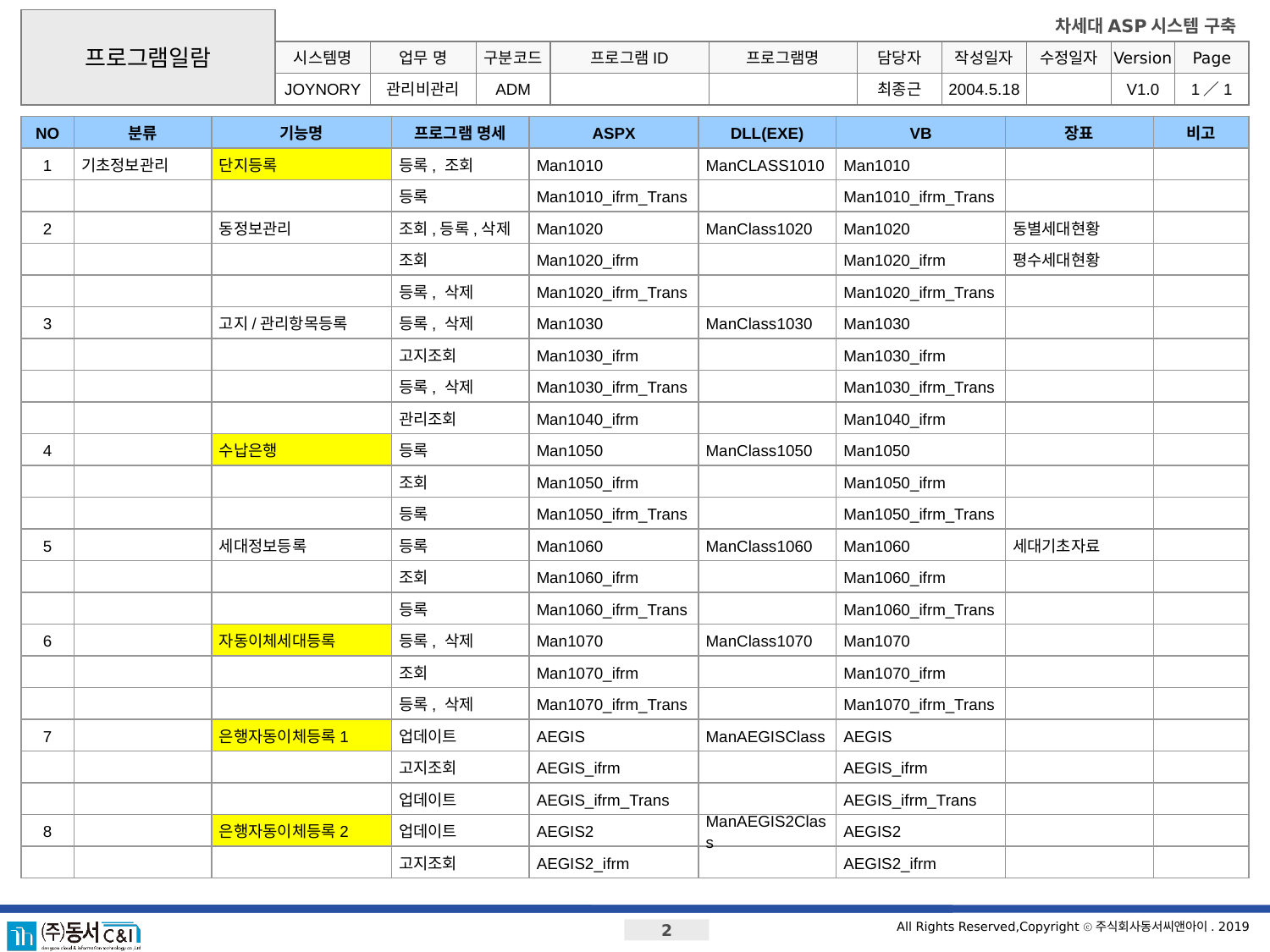

프로그램일람
시스템명
업무 명
구분코드
프로그램ID
프로그램명
JOYNORY
관리비관리
ADM

최종근
2004.5.18

V1.0
1／1
NO
분류
기능명
프로그램 명세
ASPX
DLL(EXE)
VB
장표
비고
1
기초정보관리
단지등록
등록, 조회
Man1010
ManCLASS1010
Man1010

등록
Man1010_ifrm_Trans

Man1010_ifrm_Trans

2

동정보관리
조회,등록,삭제
Man1020
ManClass1020
Man1020
동별세대현황

조회
Man1020_ifrm

Man1020_ifrm
평수세대현황

등록, 삭제
Man1020_ifrm_Trans

Man1020_ifrm_Trans

3

고지/관리항목등록
등록, 삭제
Man1030
ManClass1030
Man1030

고지조회
Man1030_ifrm

Man1030_ifrm

등록, 삭제
Man1030_ifrm_Trans

Man1030_ifrm_Trans

관리조회
Man1040_ifrm

Man1040_ifrm

4

수납은행

등록

Man1050

ManClass1050

Man1050

조회

Man1050_ifrm

Man1050_ifrm

등록

Man1050_ifrm_Trans

Man1050_ifrm_Trans

5

세대정보등록

등록

Man1060

ManClass1060

Man1060
세대기초자료

조회

Man1060_ifrm

Man1060_ifrm

등록

Man1060_ifrm_Trans

Man1060_ifrm_Trans

6

자동이체세대등록

등록, 삭제

Man1070

ManClass1070

Man1070

조회

Man1070_ifrm

Man1070_ifrm

등록, 삭제

Man1070_ifrm_Trans

Man1070_ifrm_Trans

7

은행자동이체등록1

업데이트

AEGIS

ManAEGISClass

AEGIS

고지조회

AEGIS_ifrm

AEGIS_ifrm

업데이트

AEGIS_ifrm_Trans

AEGIS_ifrm_Trans

8

은행자동이체등록2

업데이트

AEGIS2

ManAEGIS2Class

AEGIS2

고지조회

AEGIS2_ifrm

AEGIS2_ifrm